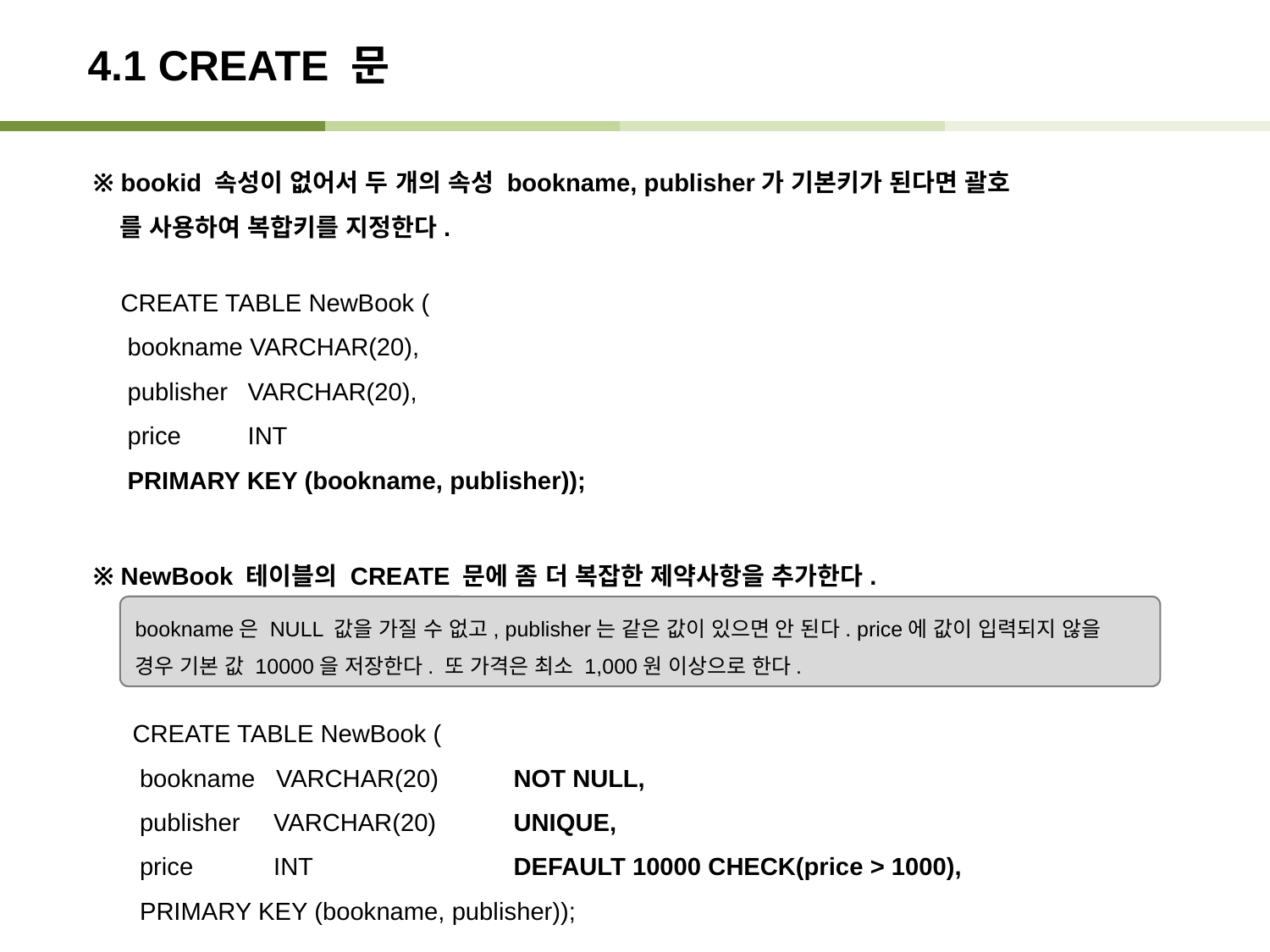

# 4.1 CREATE 문
※ bookid 속성이 없어서 두 개의 속성 bookname, publisher가 기본키가 된다면 괄호
   를 사용하여 복합키를 지정한다.

※ NewBook 테이블의 CREATE 문에 좀 더 복잡한 제약사항을 추가한다.
CREATE TABLE NewBook (
 bookname VARCHAR(20),
 publisher 	VARCHAR(20),
 price 	INT
 PRIMARY KEY (bookname, publisher));
bookname은 NULL 값을 가질 수 없고, publisher는 같은 값이 있으면 안 된다. price에 값이 입력되지 않을 경우 기본 값 10000을 저장한다. 또 가격은 최소 1,000원 이상으로 한다.
CREATE TABLE NewBook (
 bookname   VARCHAR(20) 	NOT NULL,
 publisher 	  VARCHAR(20) 	UNIQUE,
 price 	  INT 		DEFAULT 10000 CHECK(price > 1000),
 PRIMARY KEY (bookname, publisher));